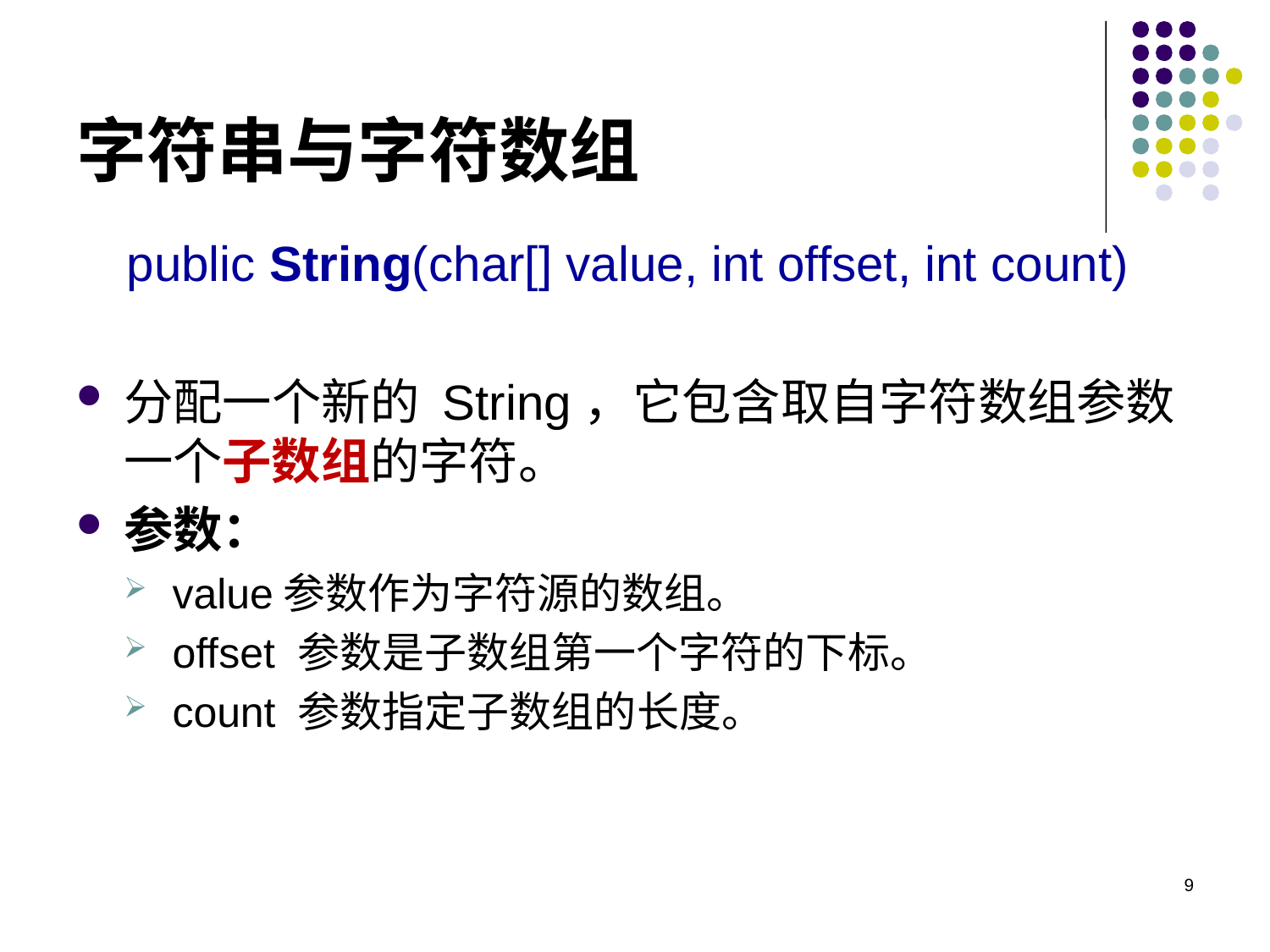

# 字符串与字符数组
public String(char[] value, int offset, int count)

分配一个新的 String，它包含取自字符数组参数一个子数组的字符。
参数：
value参数作为字符源的数组。
offset 参数是子数组第一个字符的下标。
count 参数指定子数组的长度。
9